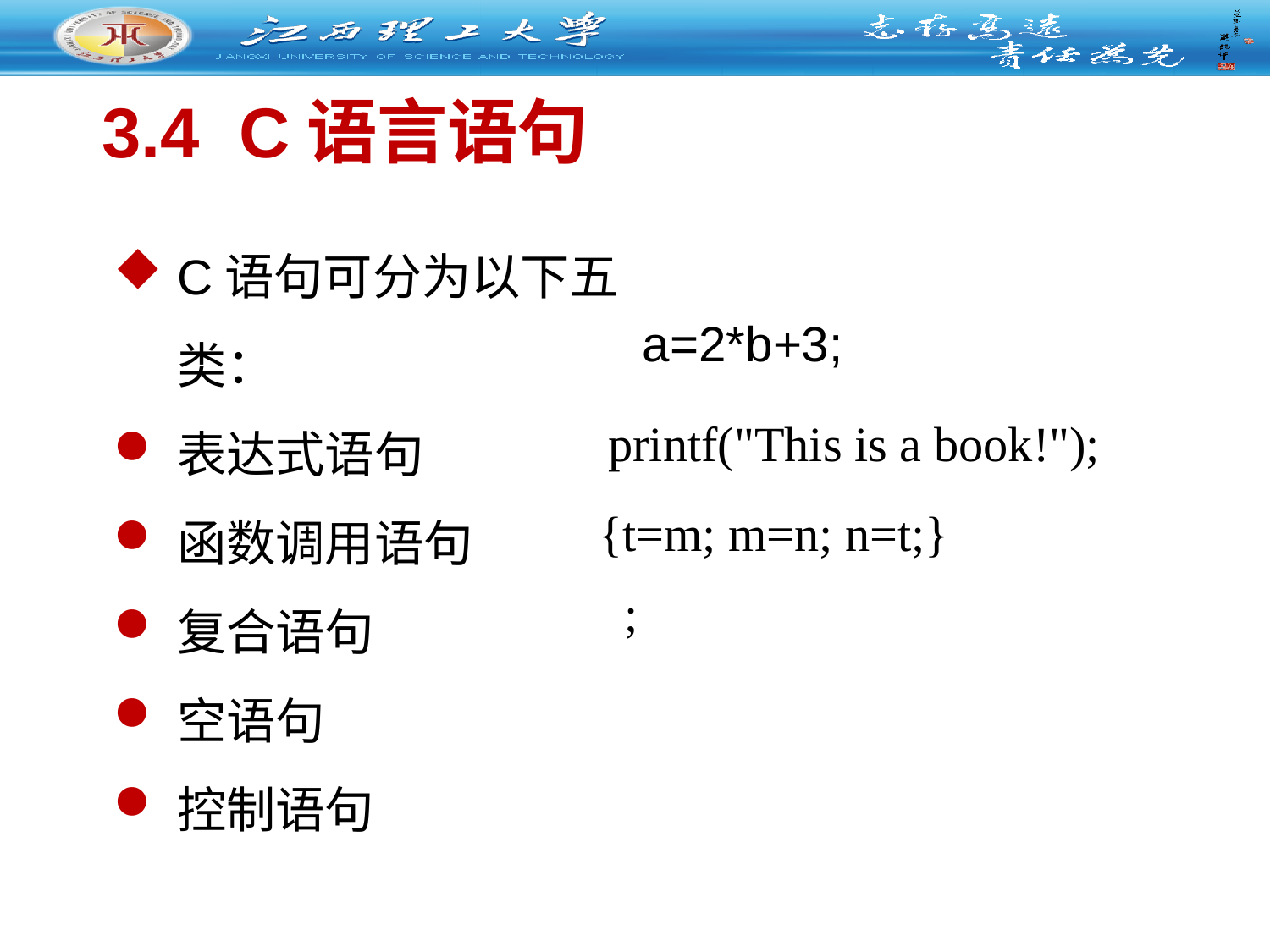

3.4  C语言语句
C语句可分为以下五类：
表达式语句
函数调用语句
复合语句
空语句
控制语句
a=2*b+3;
printf("This is a book!");
{t=m; m=n; n=t;}
;